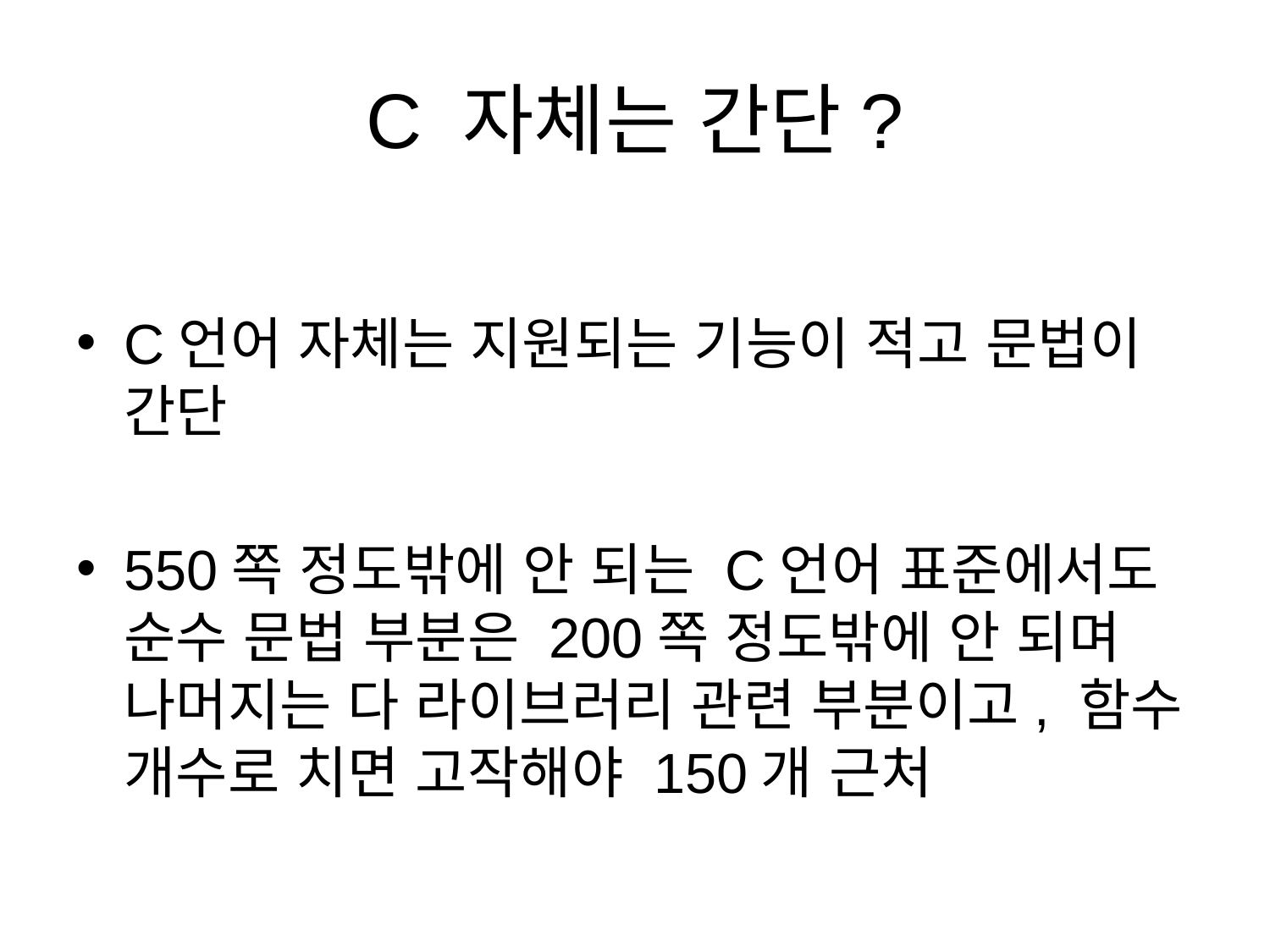

# C 자체는 간단?

C언어 자체는 지원되는 기능이 적고 문법이 간단

550쪽 정도밖에 안 되는 C언어 표준에서도 순수 문법 부분은 200쪽 정도밖에 안 되며 나머지는 다 라이브러리 관련 부분이고, 함수 개수로 치면 고작해야 150개 근처